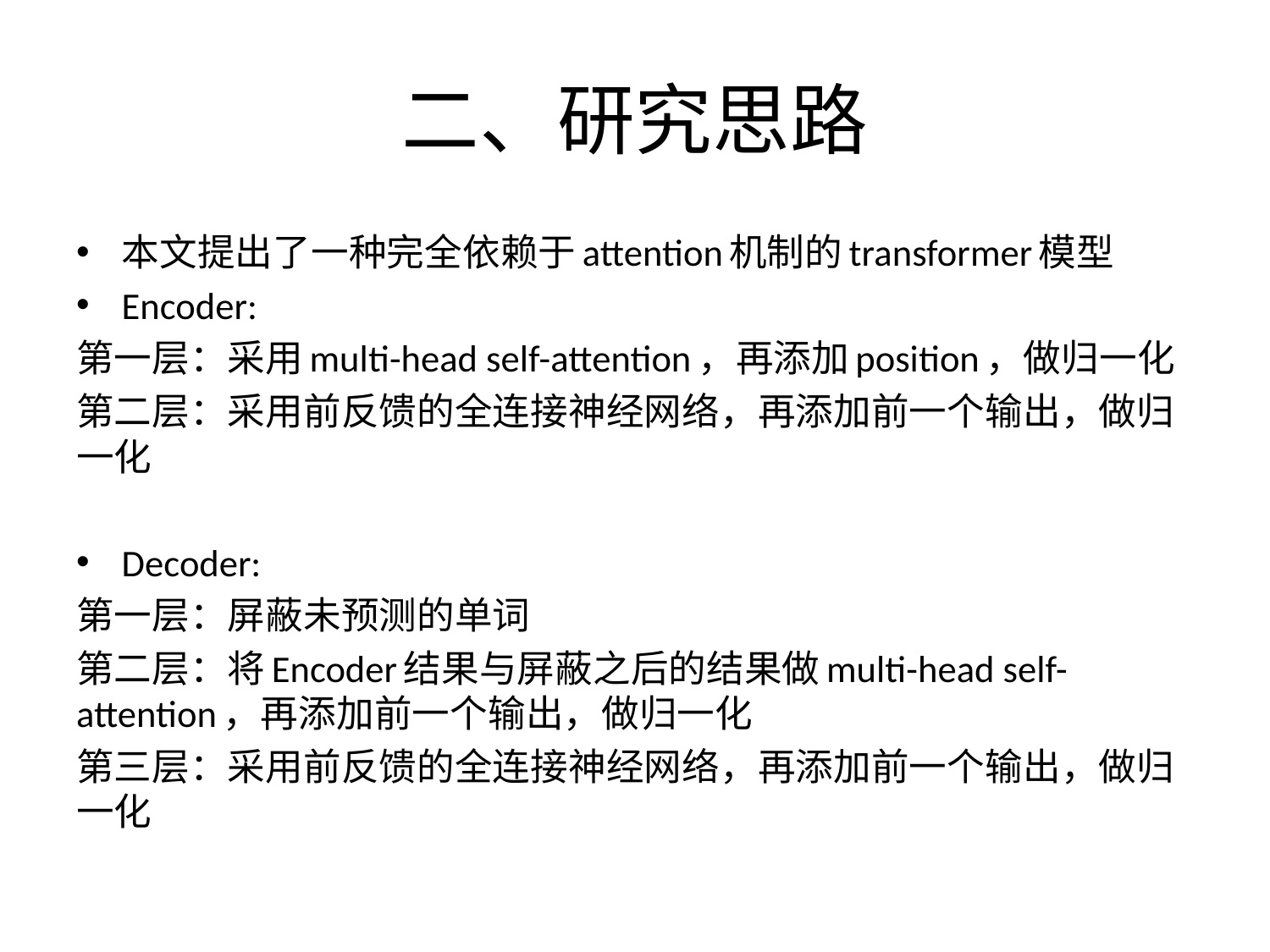

# 二、研究思路
本文提出了一种完全依赖于attention机制的transformer模型
Encoder:
第一层：采用multi-head self-attention，再添加position，做归一化
第二层：采用前反馈的全连接神经网络，再添加前一个输出，做归一化

Decoder:
第一层：屏蔽未预测的单词
第二层：将Encoder结果与屏蔽之后的结果做multi-head self-attention，再添加前一个输出，做归一化
第三层：采用前反馈的全连接神经网络，再添加前一个输出，做归一化